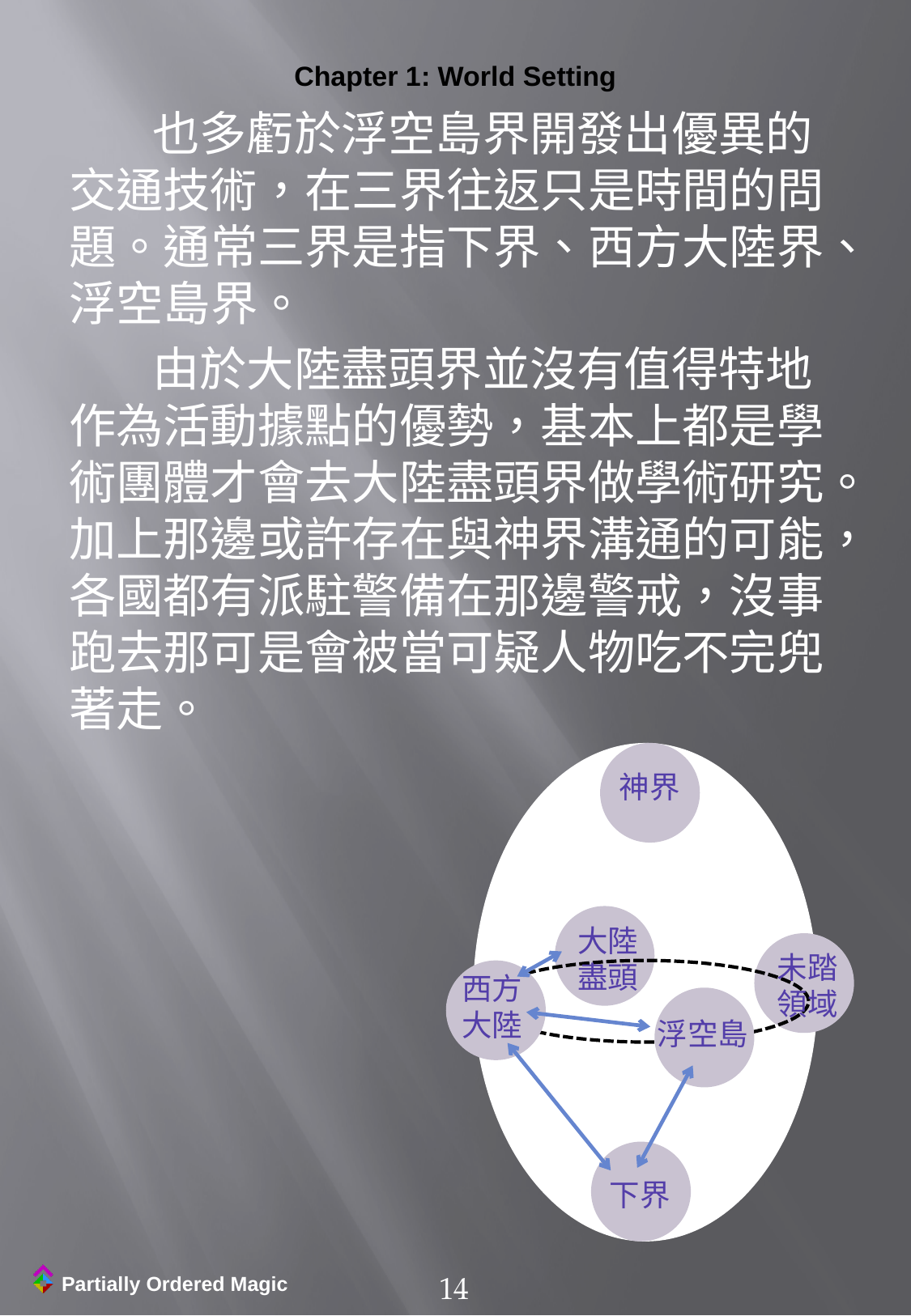

# Chapter 1: World Setting
也多虧於浮空島界開發出優異的交通技術，在三界往返只是時間的問題。通常三界是指下界、西方大陸界、浮空島界。
由於大陸盡頭界並沒有值得特地作為活動據點的優勢，基本上都是學術團體才會去大陸盡頭界做學術研究。加上那邊或許存在與神界溝通的可能，各國都有派駐警備在那邊警戒，沒事跑去那可是會被當可疑人物吃不完兜著走。

神界

大陸盡頭

未踏領域

西方
大陸

浮空島

下界